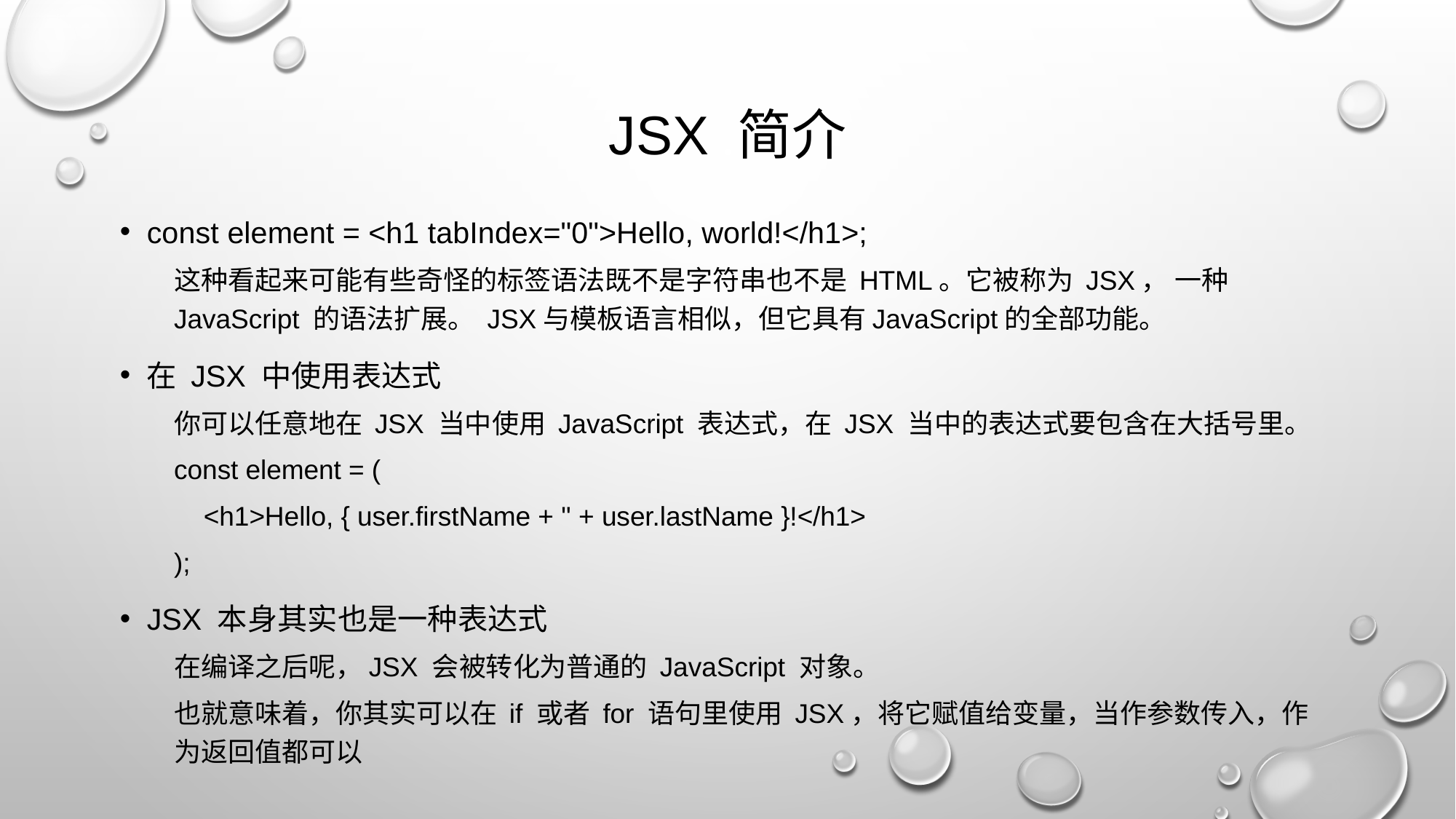

# JSX 简介
const element = <h1 tabIndex="0">Hello, world!</h1>;
这种看起来可能有些奇怪的标签语法既不是字符串也不是 HTML。它被称为 JSX， 一种 JavaScript 的语法扩展。 JSX与模板语言相似，但它具有JavaScript的全部功能。
在 JSX 中使用表达式
你可以任意地在 JSX 当中使用 JavaScript 表达式，在 JSX 当中的表达式要包含在大括号里。
const element = (
    <h1>Hello, { user.firstName + '' + user.lastName }!</h1>
);
JSX 本身其实也是一种表达式
在编译之后呢，JSX 会被转化为普通的 JavaScript 对象。
也就意味着，你其实可以在 if 或者 for 语句里使用 JSX，将它赋值给变量，当作参数传入，作为返回值都可以